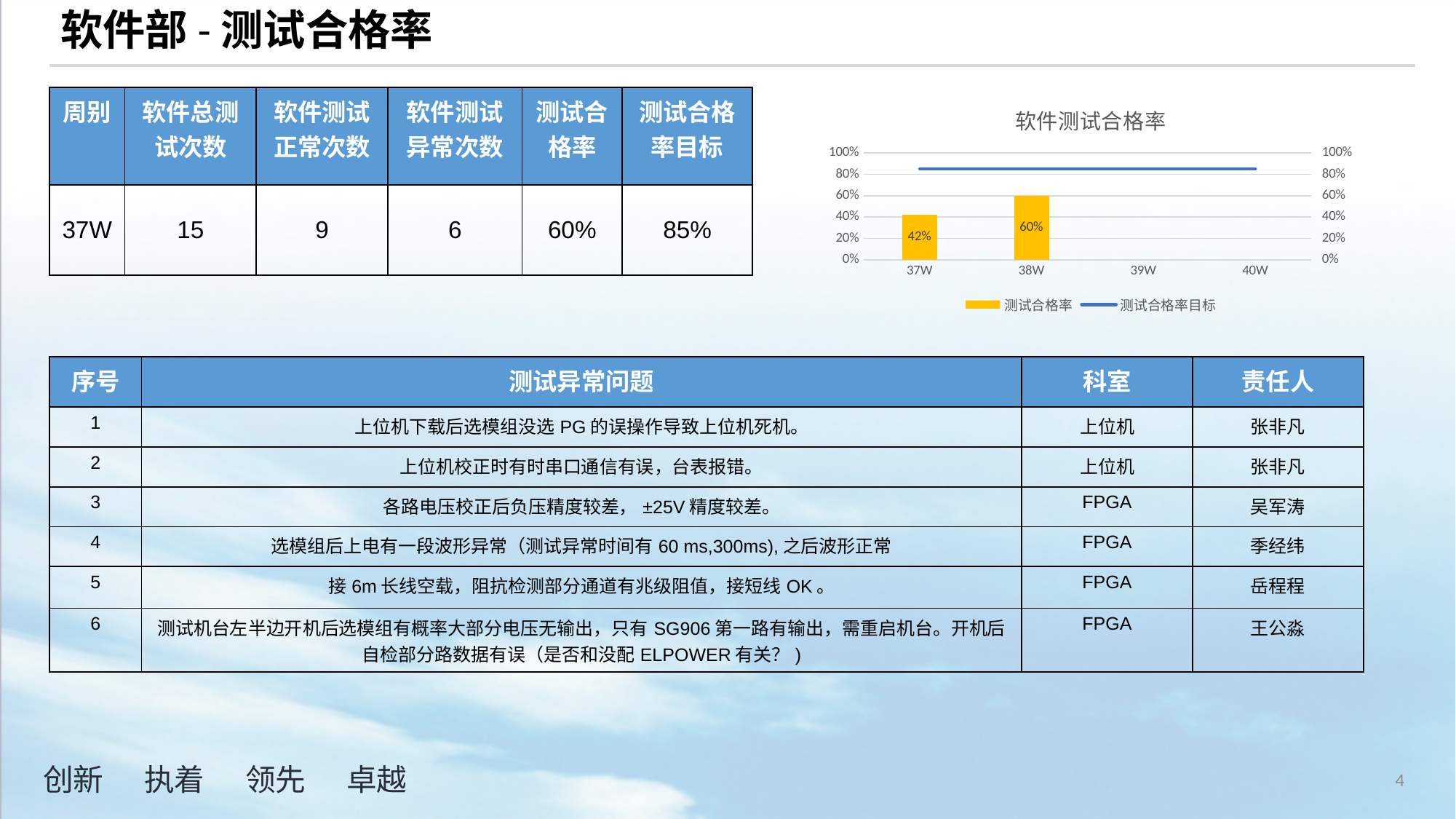

软件部-测试合格率
| 周别 | 软件总测试次数 | 软件测试正常次数 | 软件测试异常次数 | 测试合格率 | 测试合格率目标 |
| --- | --- | --- | --- | --- | --- |
| 37W | 15 | 9 | 6 | 60% | 85% |

[unsupported chart]

| 序号 | 测试异常问题 | 科室 | 责任人 |
| --- | --- | --- | --- |
| 1 | 上位机下载后选模组没选PG的误操作导致上位机死机。 | 上位机 | 张非凡 |
| 2 | 上位机校正时有时串口通信有误，台表报错。 | 上位机 | 张非凡 |
| 3 | 各路电压校正后负压精度较差，±25V精度较差。 | FPGA | 吴军涛 |
| 4 | 选模组后上电有一段波形异常（测试异常时间有60 ms,300ms),之后波形正常 | FPGA | 季经纬 |
| 5 | 接6m长线空载，阻抗检测部分通道有兆级阻值，接短线OK。 | FPGA | 岳程程 |
| 6 | 测试机台左半边开机后选模组有概率大部分电压无输出，只有SG906第一路有输出，需重启机台。开机后自检部分路数据有误（是否和没配ELPOWER有关？) | FPGA | 王公淼 |
4